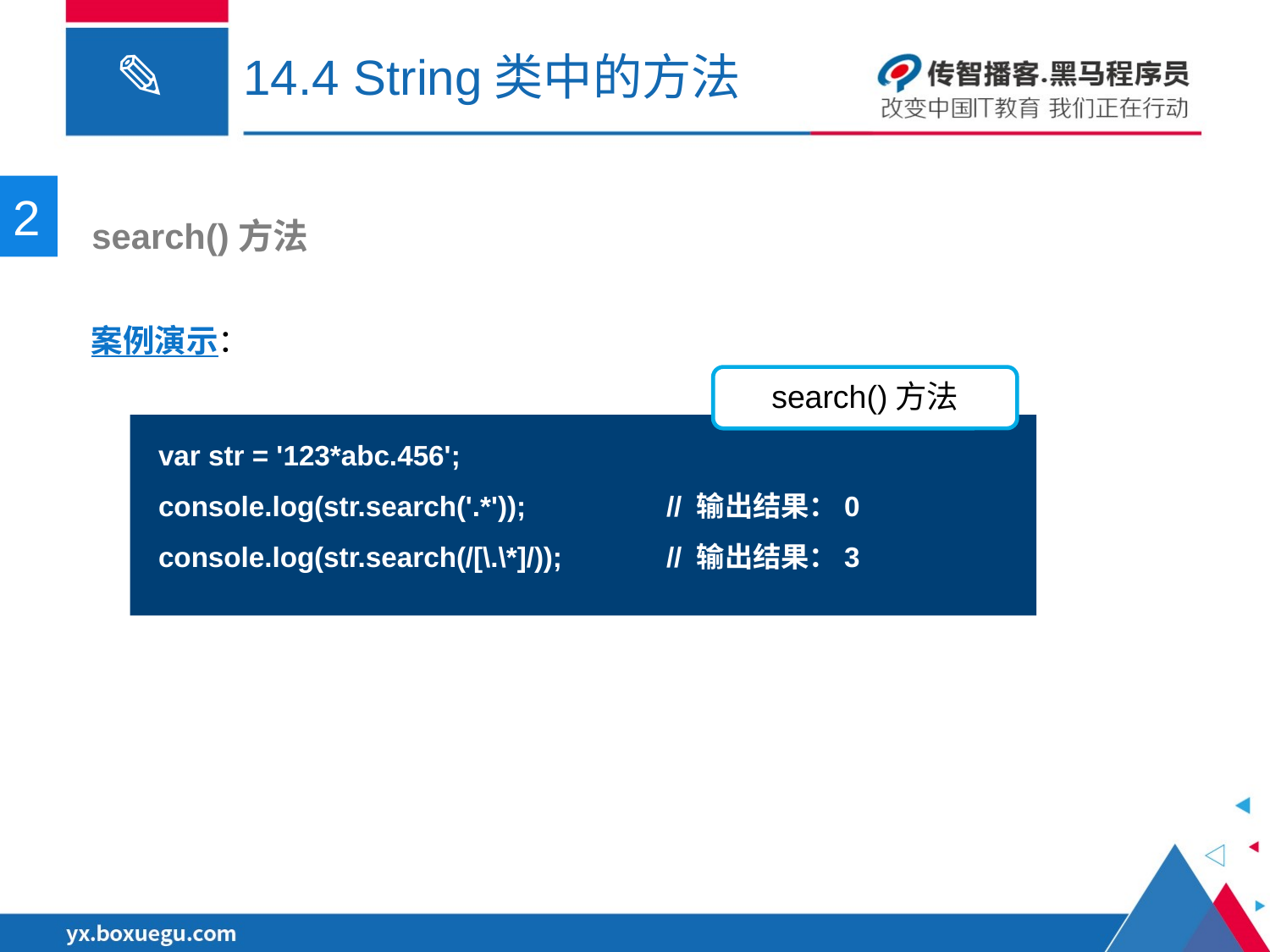

# 14.4 String类中的方法

2
  search()方法
案例演示：
search()方法

var str = '123*abc.456';
console.log(str.search('.*'));      	// 输出结果：0
console.log(str.search(/[\.\*]/));   	// 输出结果：3